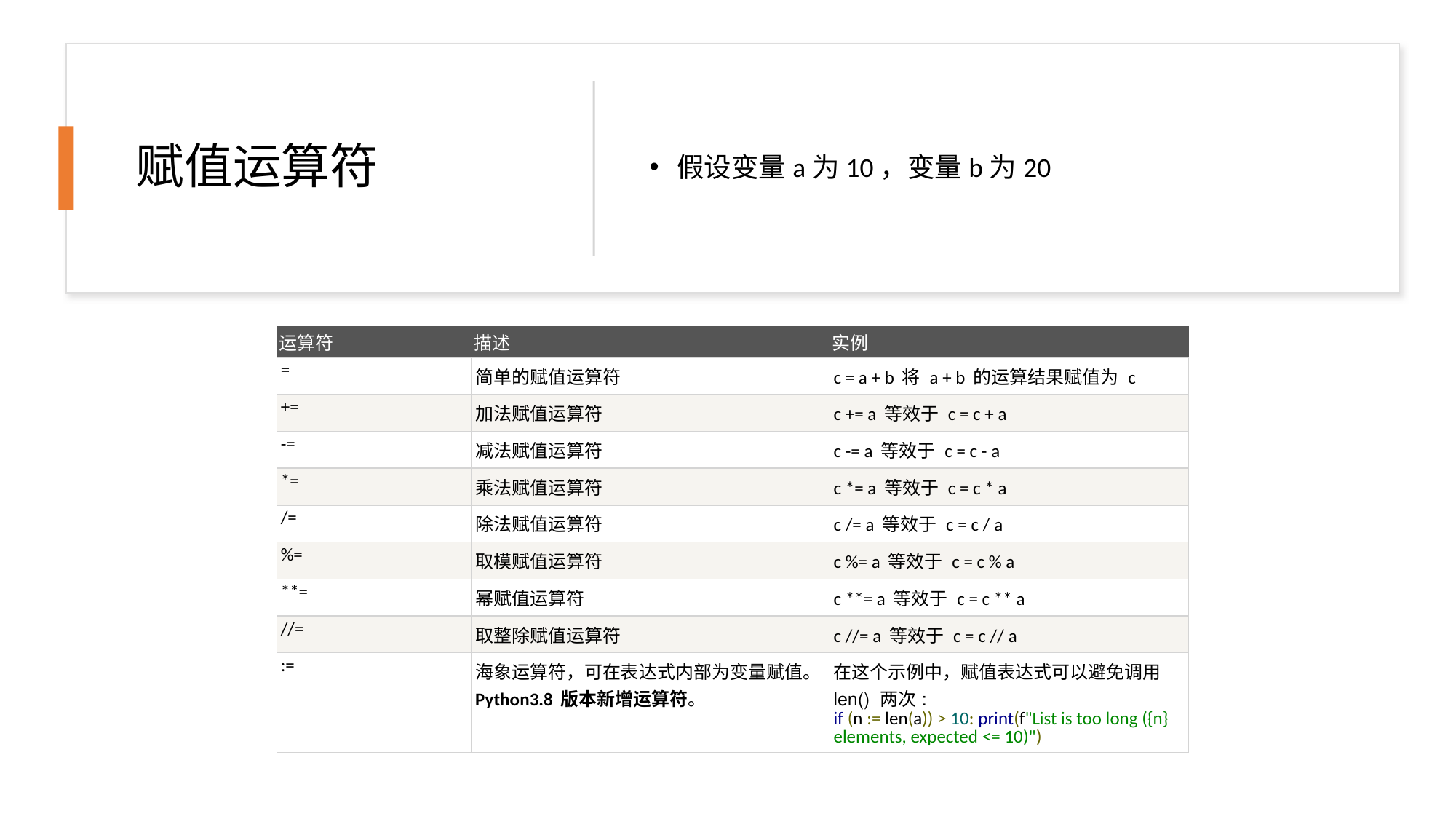

# 赋值运算符
假设变量a为10，变量b为20

| 运算符 | 描述 | 实例 |
| --- | --- | --- |
| = | 简单的赋值运算符 | c = a + b 将 a + b 的运算结果赋值为 c |
| += | 加法赋值运算符 | c += a 等效于 c = c + a |
| -= | 减法赋值运算符 | c -= a 等效于 c = c - a |
| \*= | 乘法赋值运算符 | c \*= a 等效于 c = c \* a |
| /= | 除法赋值运算符 | c /= a 等效于 c = c / a |
| %= | 取模赋值运算符 | c %= a 等效于 c = c % a |
| \*\*= | 幂赋值运算符 | c \*\*= a 等效于 c = c \*\* a |
| //= | 取整除赋值运算符 | c //= a 等效于 c = c // a |
| := | 海象运算符，可在表达式内部为变量赋值。Python3.8 版本新增运算符。 | 在这个示例中，赋值表达式可以避免调用 len() 两次: if (n := len(a)) > 10: print(f"List is too long ({n} elements, expected <= 10)") |